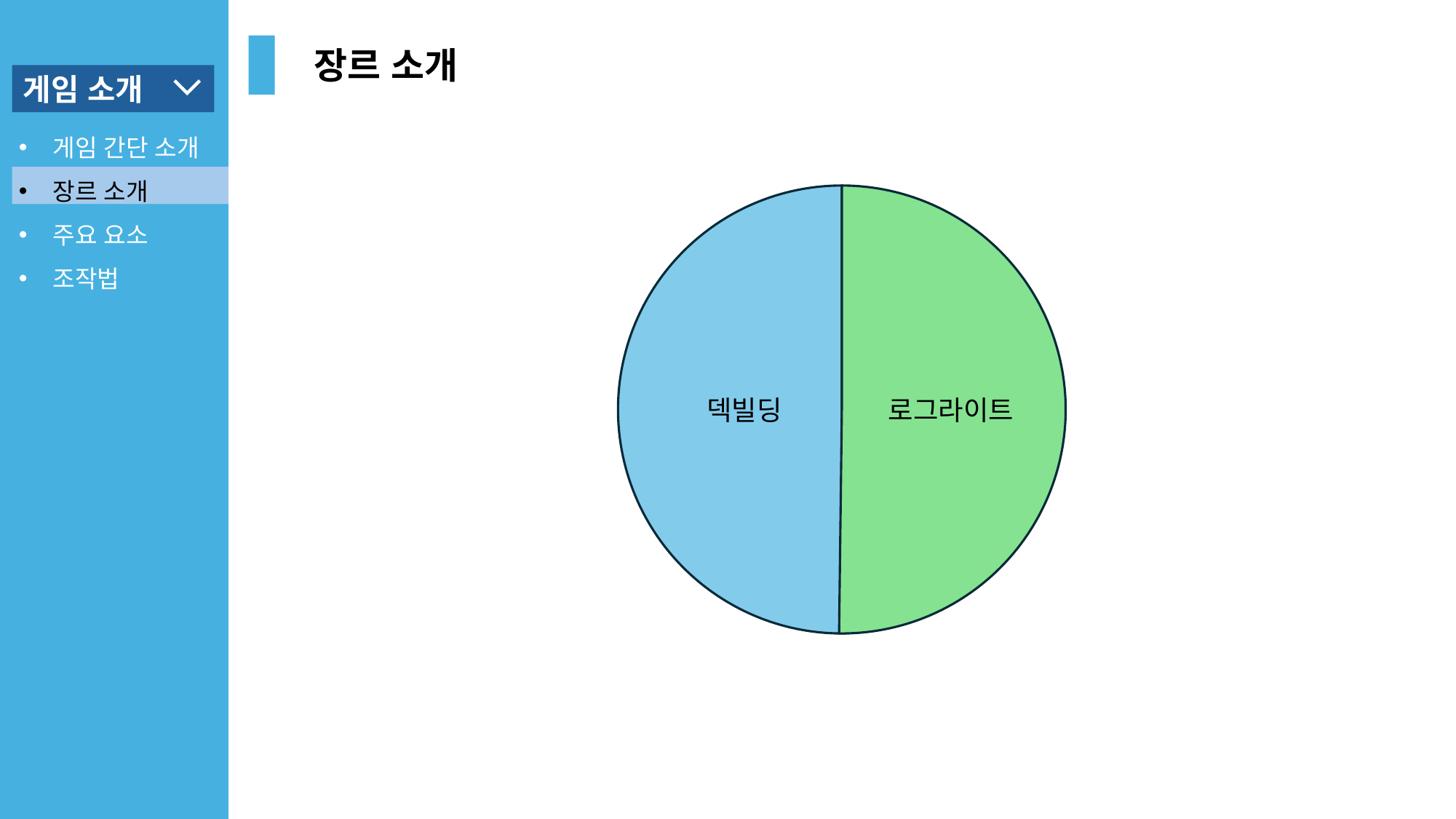

장르 소개
게임 소개

게임 간단 소개
장르 소개
주요 요소
조작법

덱빌딩
로그라이트